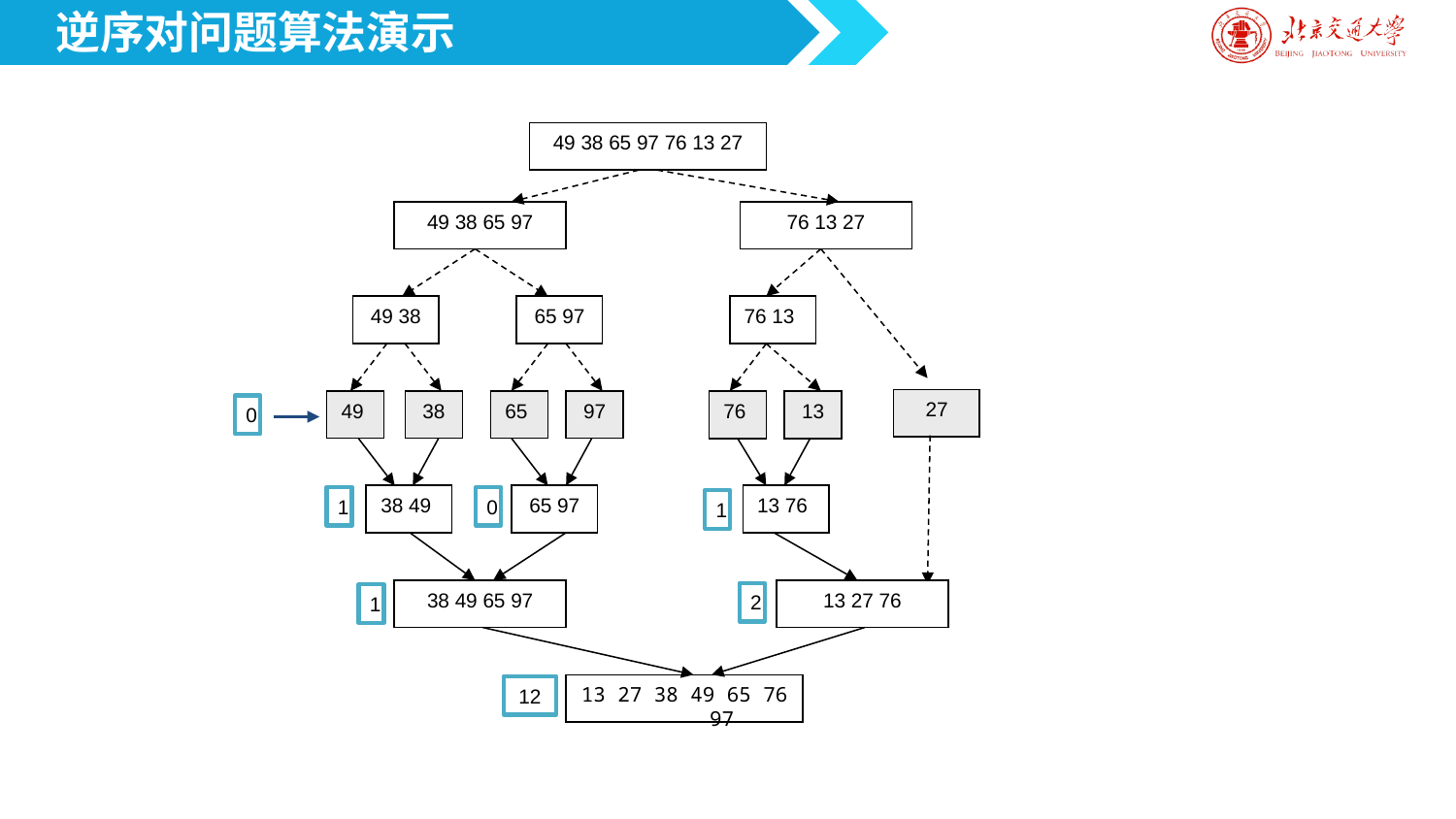

逆序对问题算法演示
49 38 65 97 76 13 27

49 38 65 97

76 13 27

49 38

65 97

76 13

27

49

38

65

97

76

13
0

13 27 76

38 49

65 97

13 76
1
0
1

38 49 65 97
2
1

13 27 38 49 65 76 97
12